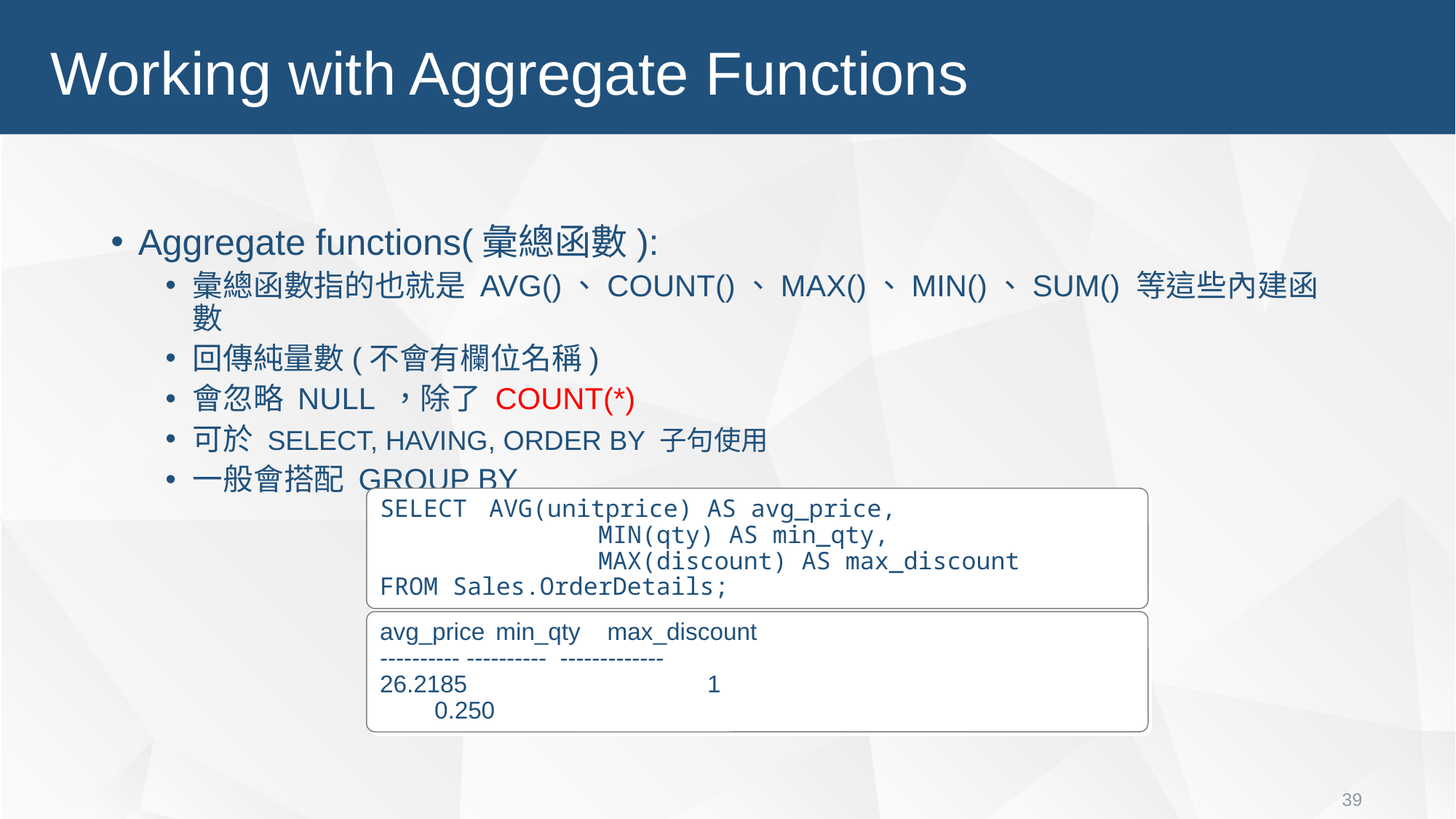

Working with Aggregate Functions
Aggregate functions(彙總函數):
彙總函數指的也就是 AVG()、COUNT()、MAX()、MIN()、SUM() 等這些內建函數
回傳純量數(不會有欄位名稱)
會忽略 NULL ，除了 COUNT(*)
可於 SELECT, HAVING, ORDER BY 子句使用
一般會搭配 GROUP BY
SELECT 	AVG(unitprice) AS avg_price,
			MIN(qty) AS min_qty,
			MAX(discount) AS max_discount
FROM Sales.OrderDetails;
avg_price	 min_qty    max_discount
---------- ----------  -------------
26.2185    		1 				0.250